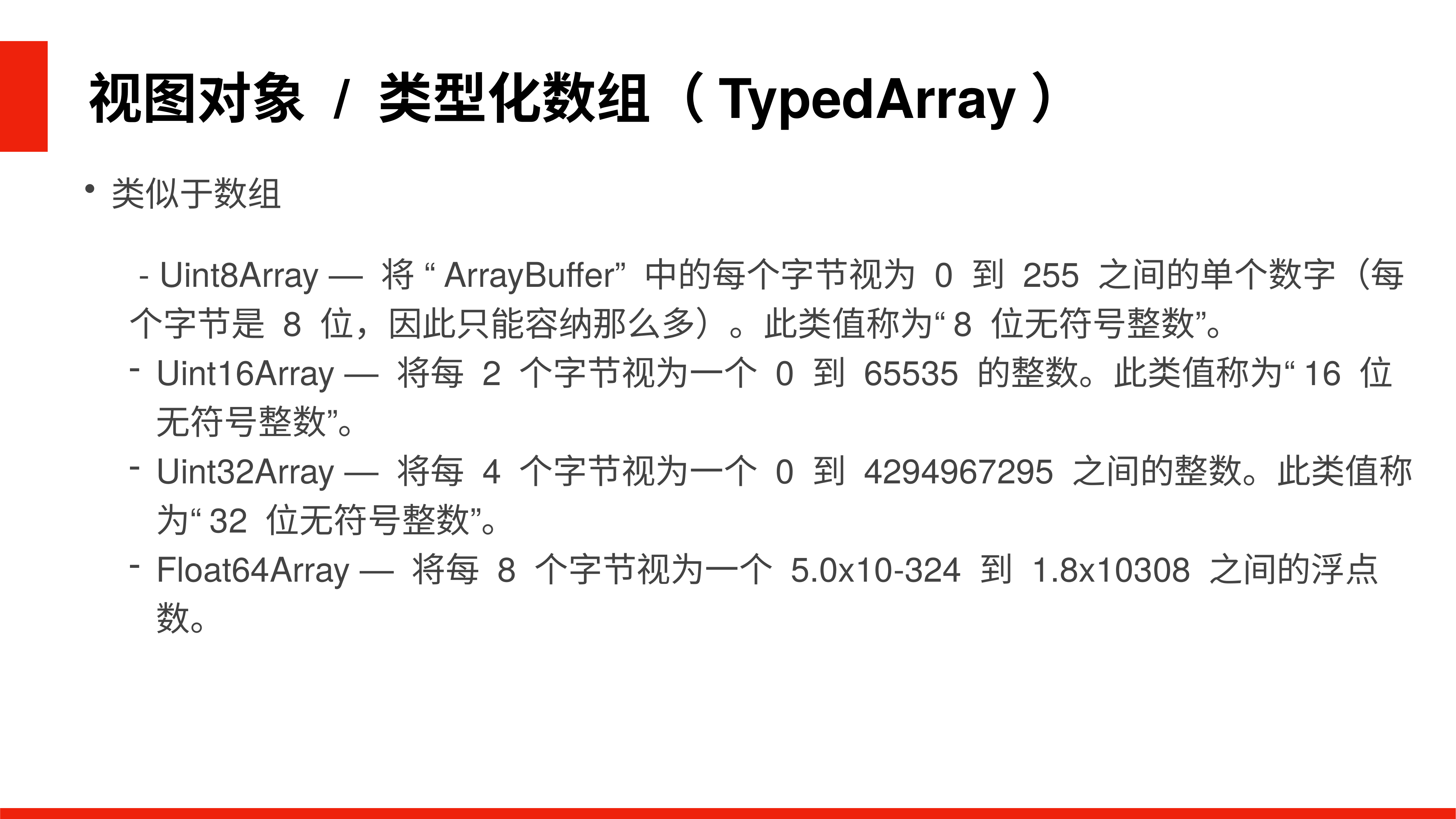

视图对象 / 类型化数组（TypedArray）
类似于数组
 - Uint8Array — 将 “ArrayBuffer” 中的每个字节视为 0 到 255 之间的单个数字（每个字节是 8 位，因此只能容纳那么多）。此类值称为“8 位无符号整数”。
Uint16Array — 将每 2 个字节视为一个 0 到 65535 的整数。此类值称为“16 位无符号整数”。
Uint32Array — 将每 4 个字节视为一个 0 到 4294967295 之间的整数。此类值称为“32 位无符号整数”。
Float64Array — 将每 8 个字节视为一个 5.0x10-324 到 1.8x10308 之间的浮点数。
5